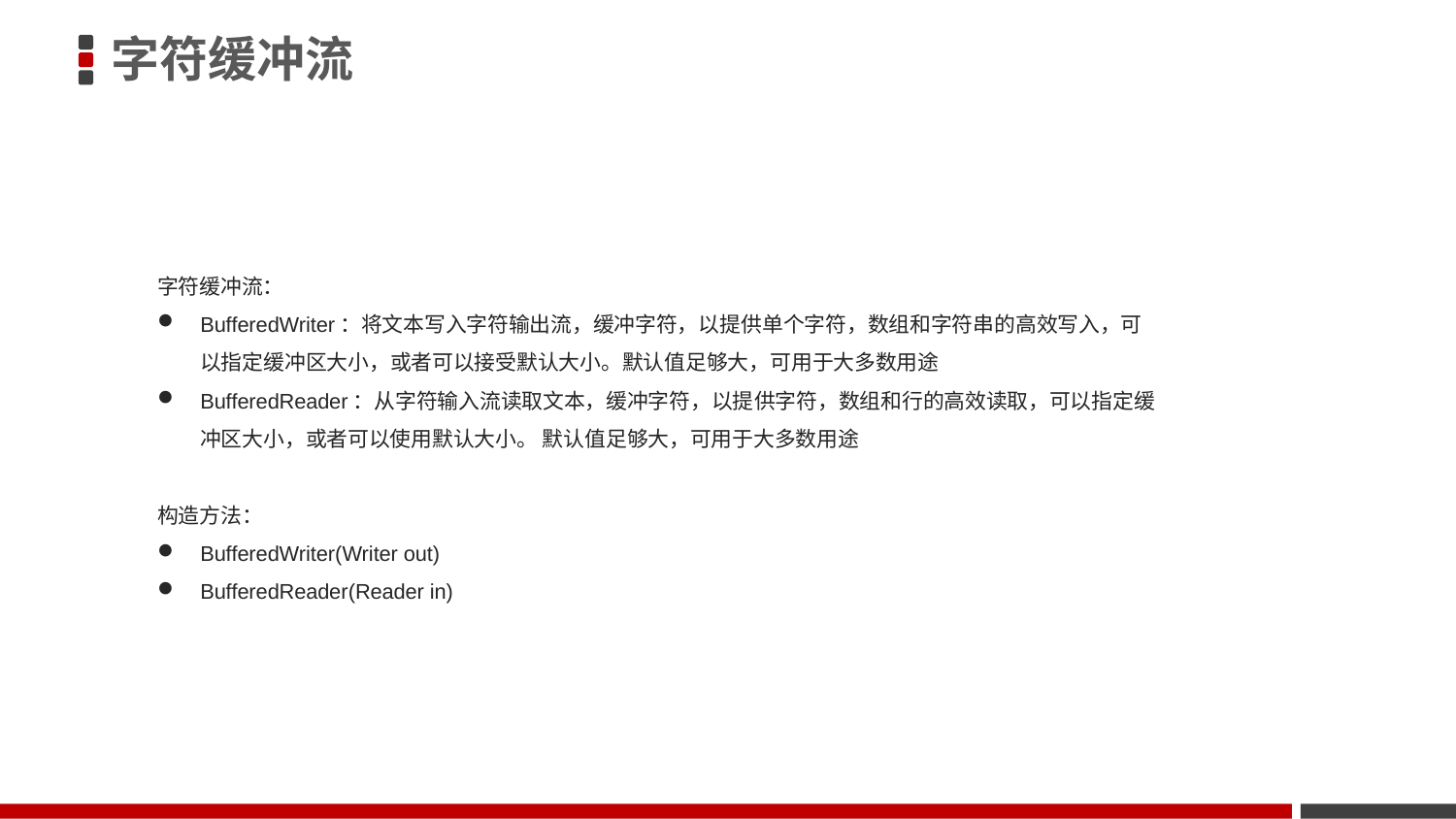

字符缓冲流
字符缓冲流：
BufferedWriter：将文本写入字符输出流，缓冲字符，以提供单个字符，数组和字符串的高效写入，可以指定缓冲区大小，或者可以接受默认大小。默认值足够大，可用于大多数用途
BufferedReader：从字符输入流读取文本，缓冲字符，以提供字符，数组和行的高效读取，可以指定缓冲区大小，或者可以使用默认大小。 默认值足够大，可用于大多数用途

构造方法：
BufferedWriter​(Writer out)
BufferedReader​(Reader in)